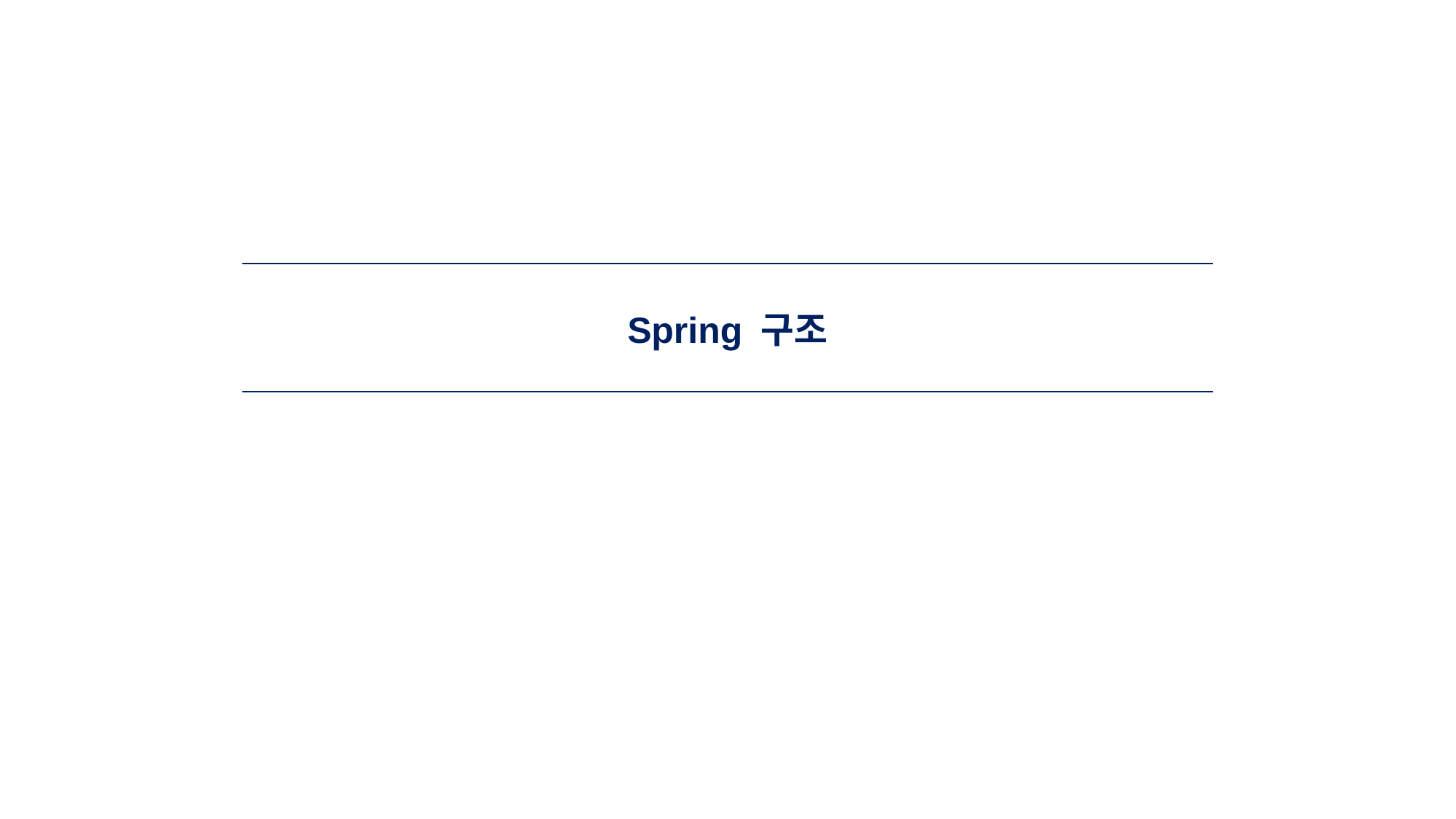

| Spring 구조 |
| --- |